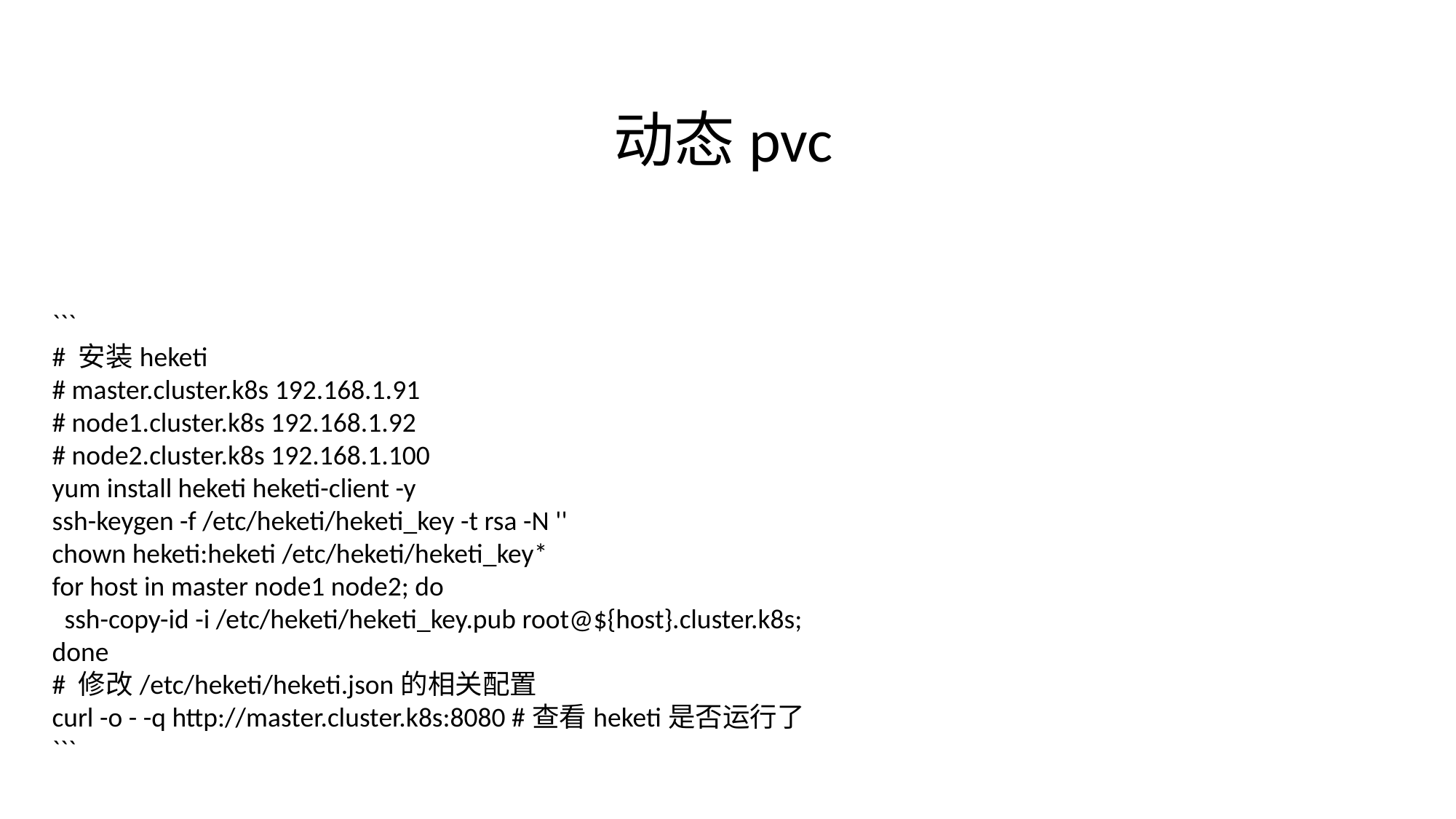

动态pvc
```
# 安装heketi
# master.cluster.k8s 192.168.1.91
# node1.cluster.k8s 192.168.1.92
# node2.cluster.k8s 192.168.1.100
yum install heketi heketi-client -y
ssh-keygen -f /etc/heketi/heketi_key -t rsa -N ''
chown heketi:heketi /etc/heketi/heketi_key*
for host in master node1 node2; do
  ssh-copy-id -i /etc/heketi/heketi_key.pub root@${host}.cluster.k8s;
done
# 修改/etc/heketi/heketi.json的相关配置
curl -o - -q http://master.cluster.k8s:8080 #查看heketi是否运行了
```